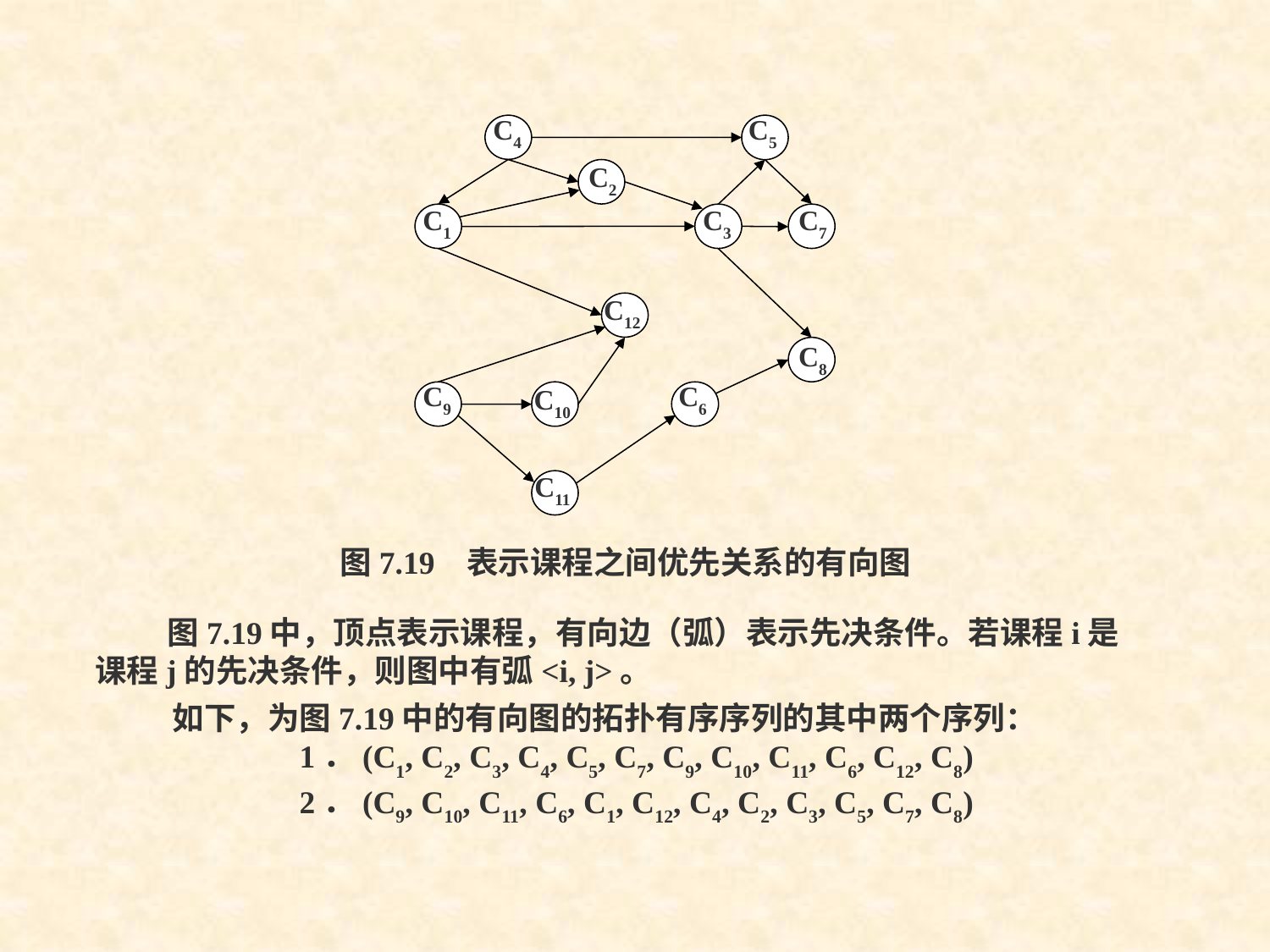

C4
C5

C2
C1
C3
C7
C12
C8
C9
C6
C10
C11

图7.19   表示课程之间优先关系的有向图
         图7.19中，顶点表示课程，有向边（弧）表示先决条件。若课程i是
课程j的先决条件，则图中有弧<i, j>。
如下，为图7.19中的有向图的拓扑有序序列的其中两个序列：
	1．(C1, C2, C3, C4, C5, C7, C9, C10, C11, C6, C12, C8)
	2．(C9, C10, C11, C6, C1, C12, C4, C2, C3, C5, C7, C8)